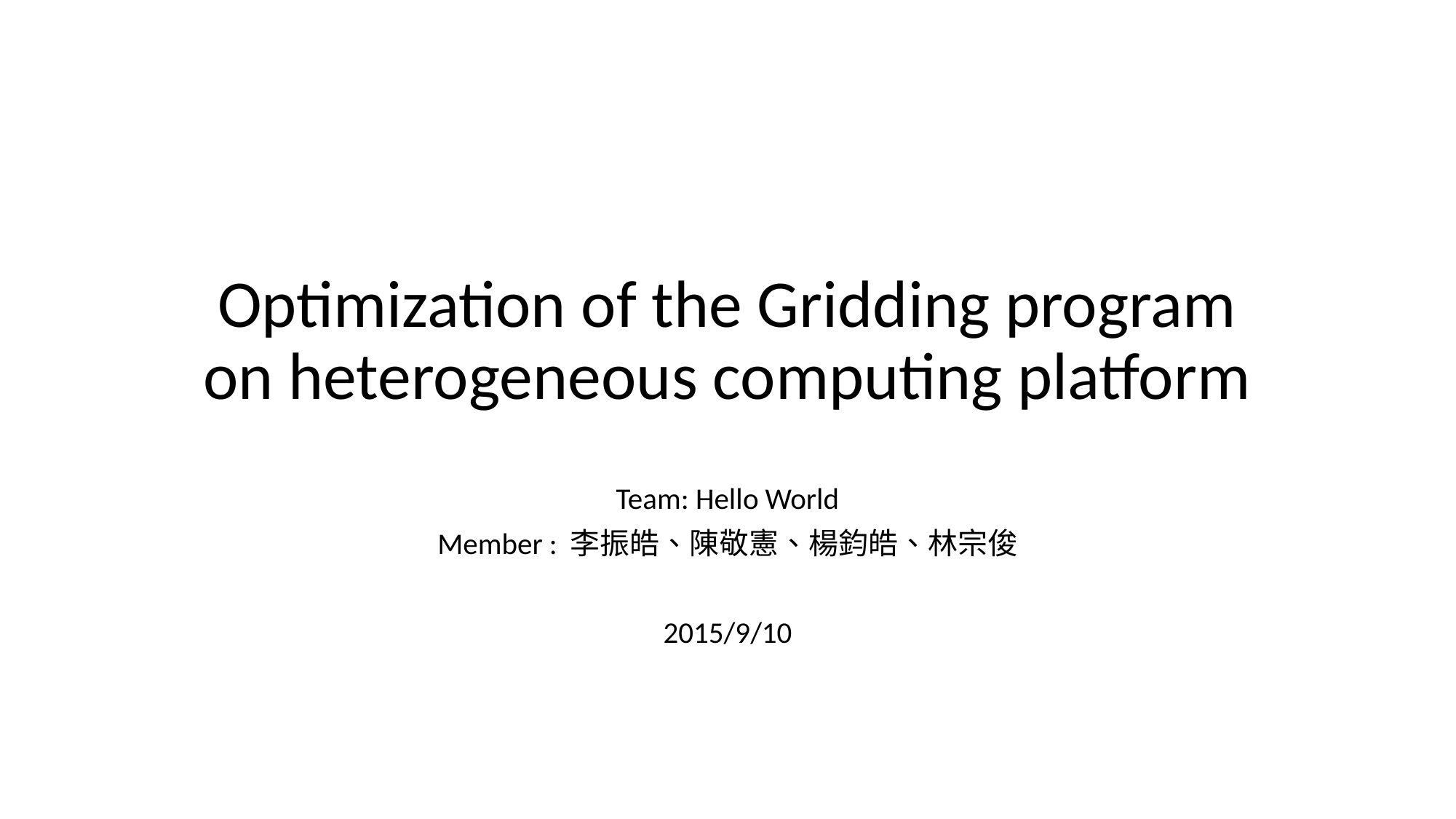

# Optimization of the Gridding program on heterogeneous computing platform

Team: Hello World
Member : 李振皓、陳敬憲、楊鈞皓、林宗俊

2015/9/10